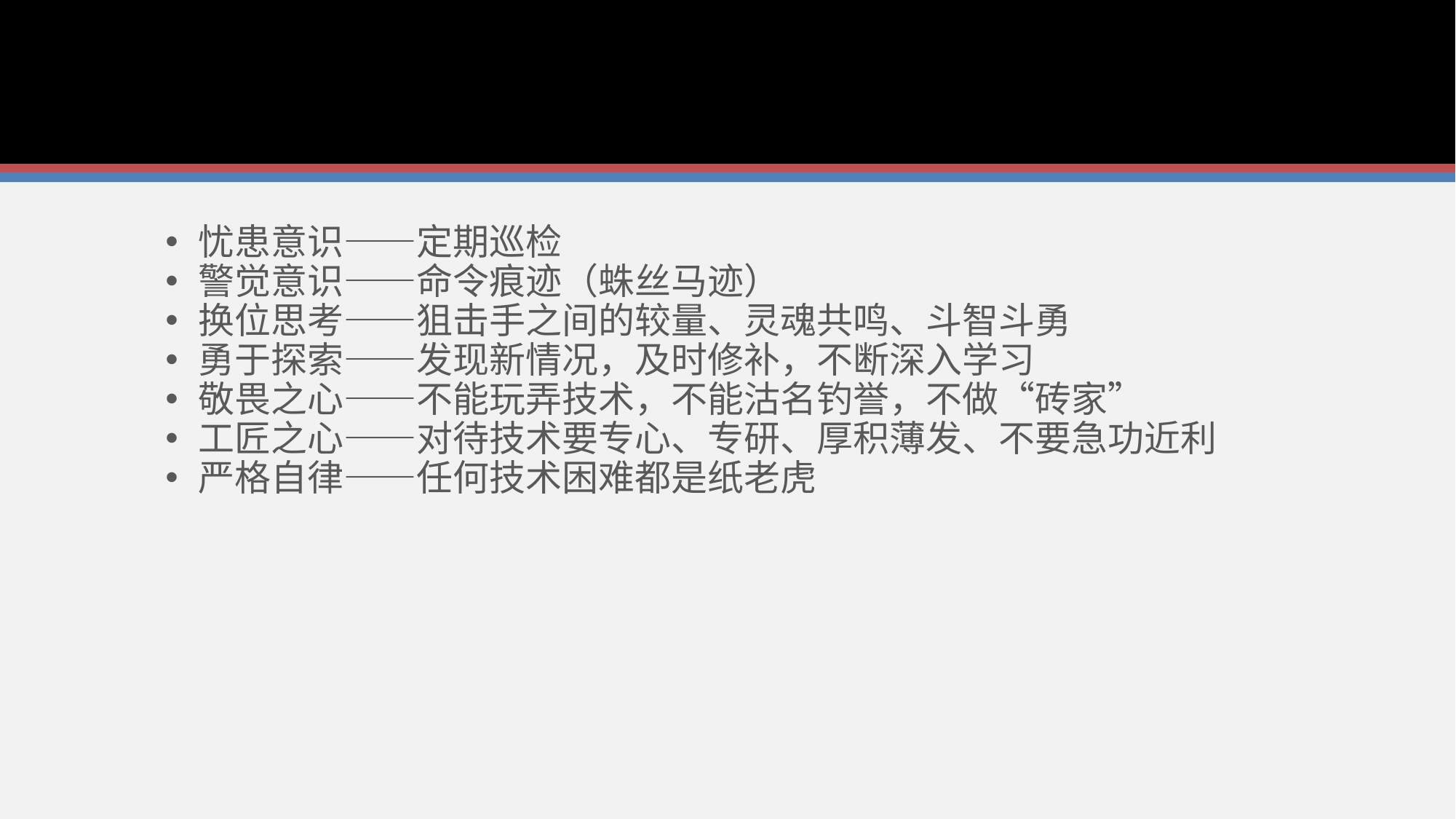

忧患意识——定期巡检
警觉意识——命令痕迹（蛛丝马迹）
换位思考——狙击手之间的较量、灵魂共鸣、斗智斗勇
勇于探索——发现新情况，及时修补，不断深入学习
敬畏之心——不能玩弄技术，不能沽名钓誉，不做“砖家”
工匠之心——对待技术要专心、专研、厚积薄发、不要急功近利
严格自律——任何技术困难都是纸老虎